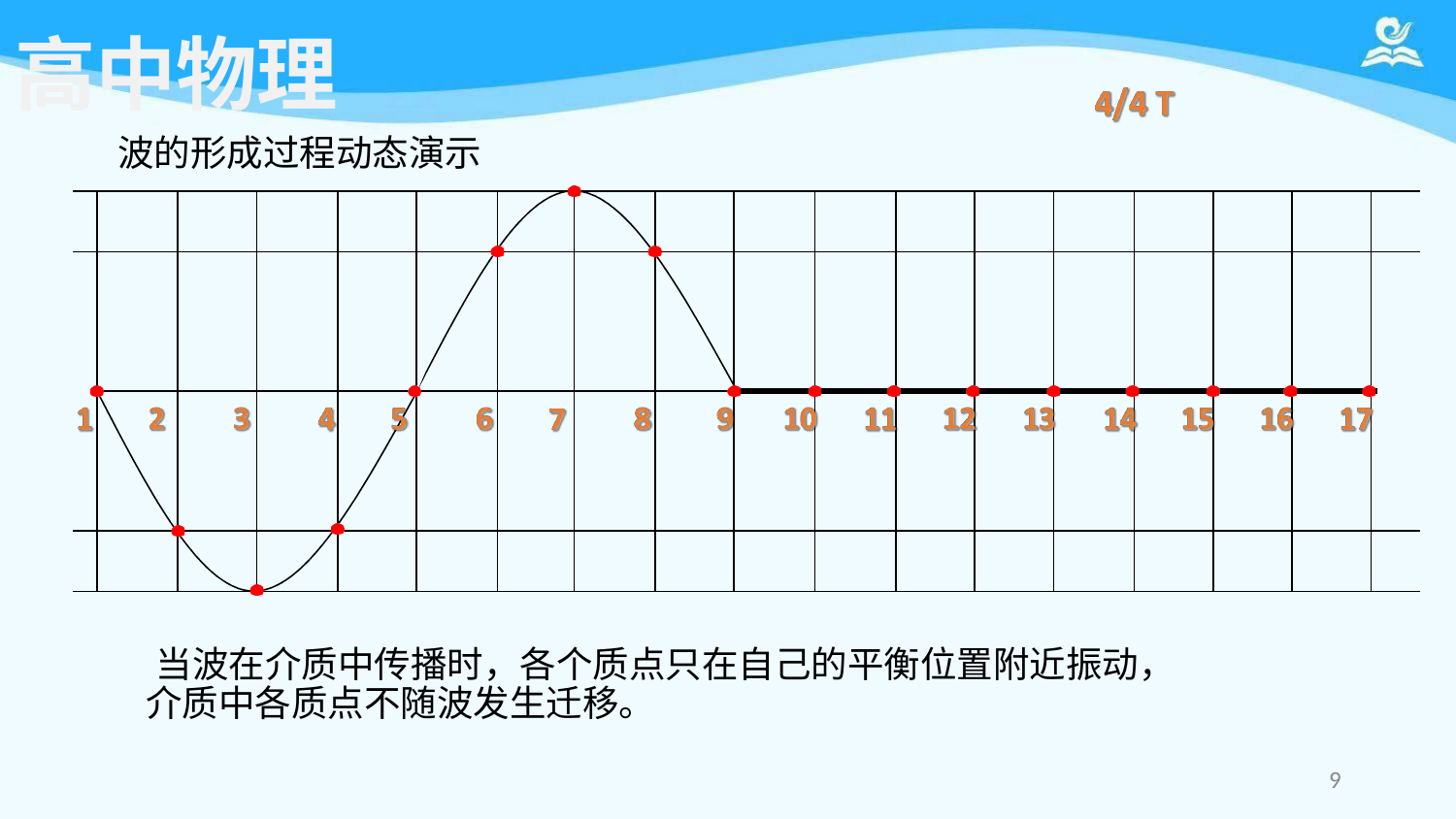

# 高中物理
波的形成过程动态演示

当波在介质中传播时，各个质点只在自己的平衡位置附近振动， 介质中各质点不随波发生迁移。
9